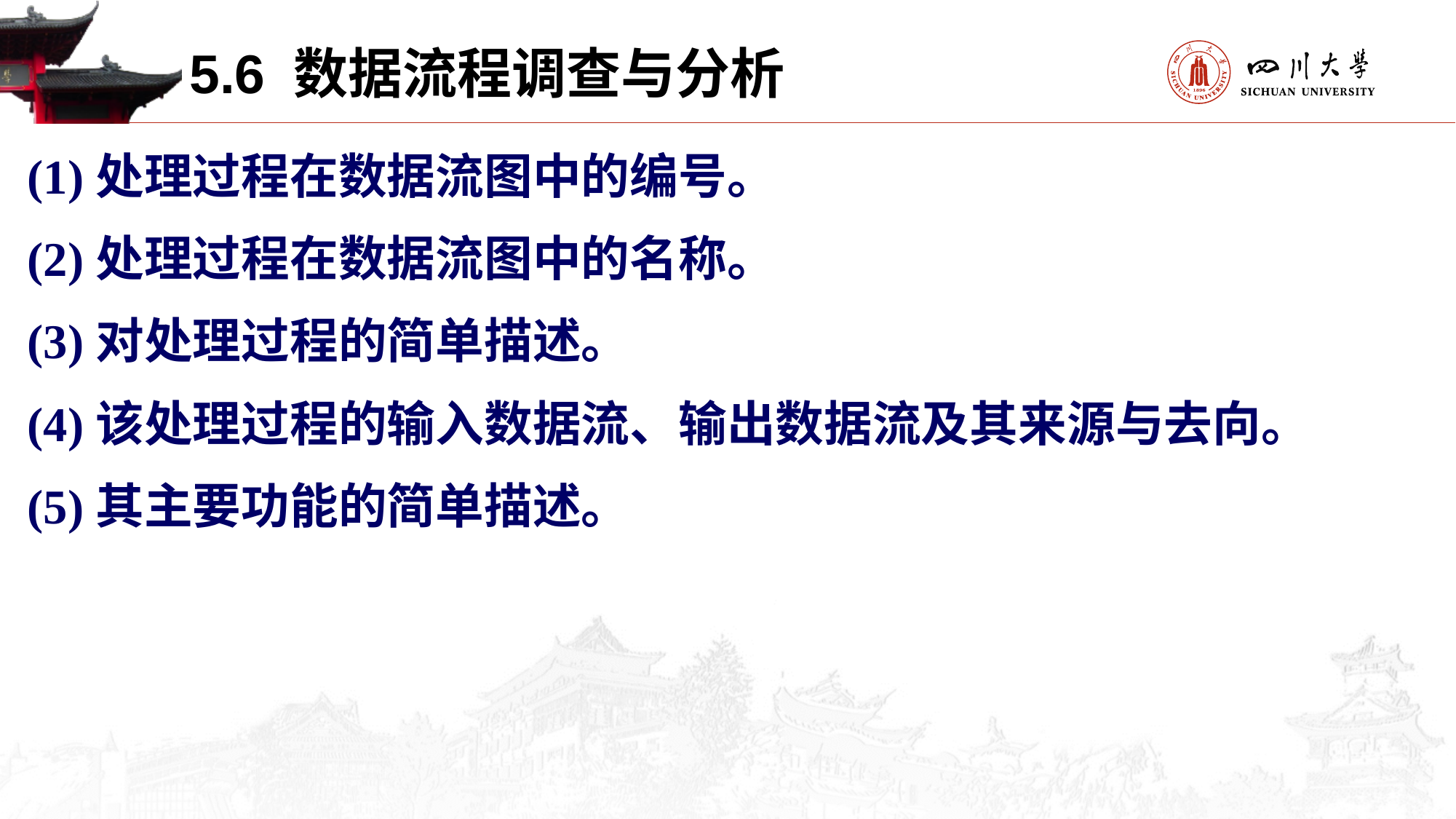

5.6 数据流程调查与分析

(1)处理过程在数据流图中的编号。
(2)处理过程在数据流图中的名称。
(3)对处理过程的简单描述。
(4)该处理过程的输入数据流、输出数据流及其来源与去向。
(5)其主要功能的简单描述。